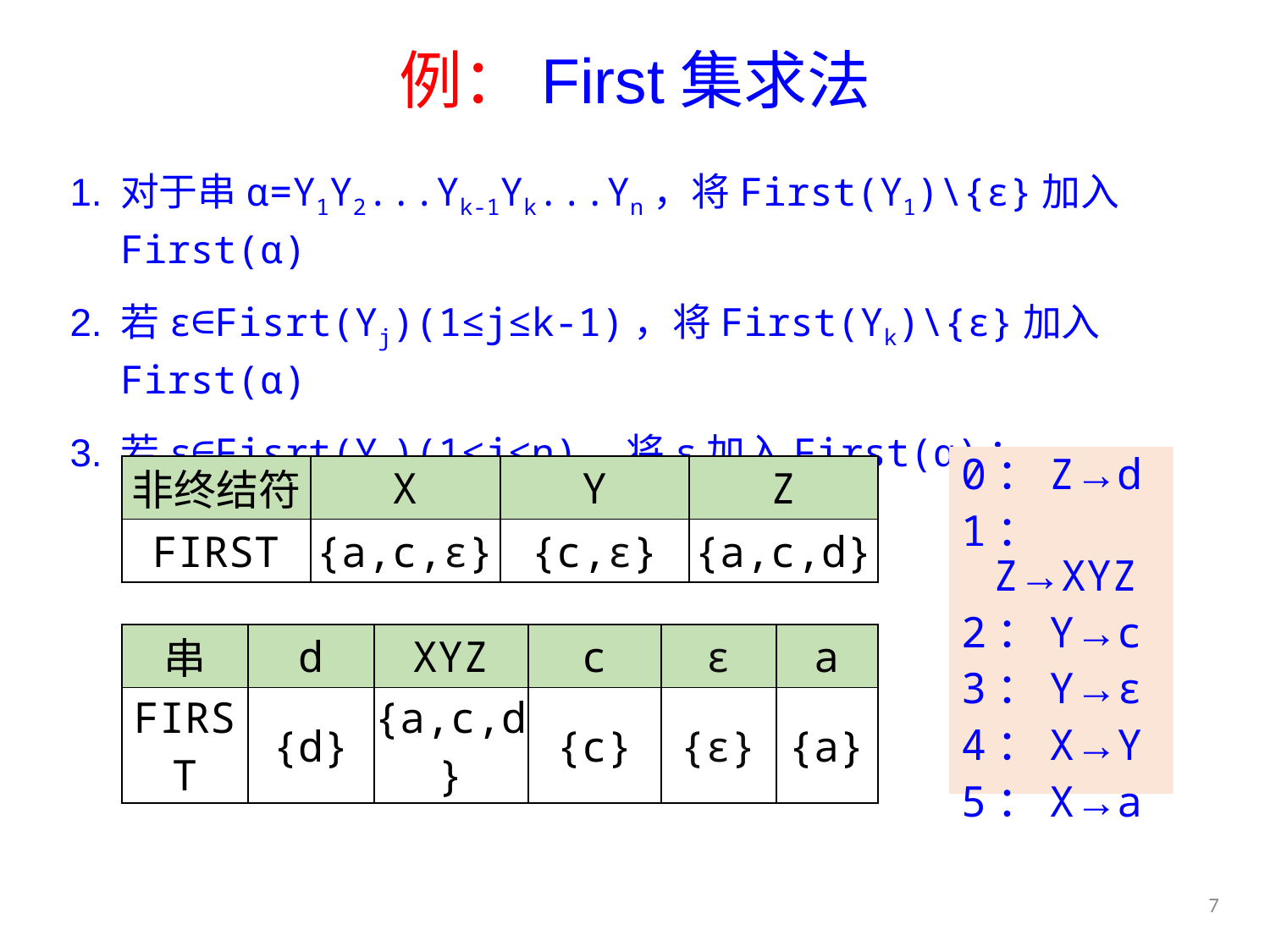

# 例：First集求法
对于串α=Y1Y2...Yk-1Yk...Yn，将First(Y1)\{ε}加入First(α)
若ε∈Fisrt(Yj)(1≤j≤k-1)，将First(Yk)\{ε}加入First(α)
若ε∈Fisrt(Yj)(1≤j≤n)，将ε加入First(α)；
0：Z→d
1：Z→XYZ
2：Y→c
3：Y→ε
4：X→Y
5：X→a
| 非终结符 | X | Y | Z |
| --- | --- | --- | --- |
| FIRST | {a,c,ε} | {c,ε} | {a,c,d} |
| 串 | d | XYZ | c | ε | a |
| --- | --- | --- | --- | --- | --- |
| FIRST | {d} | {a,c,d} | {c} | {ε} | {a} |
7